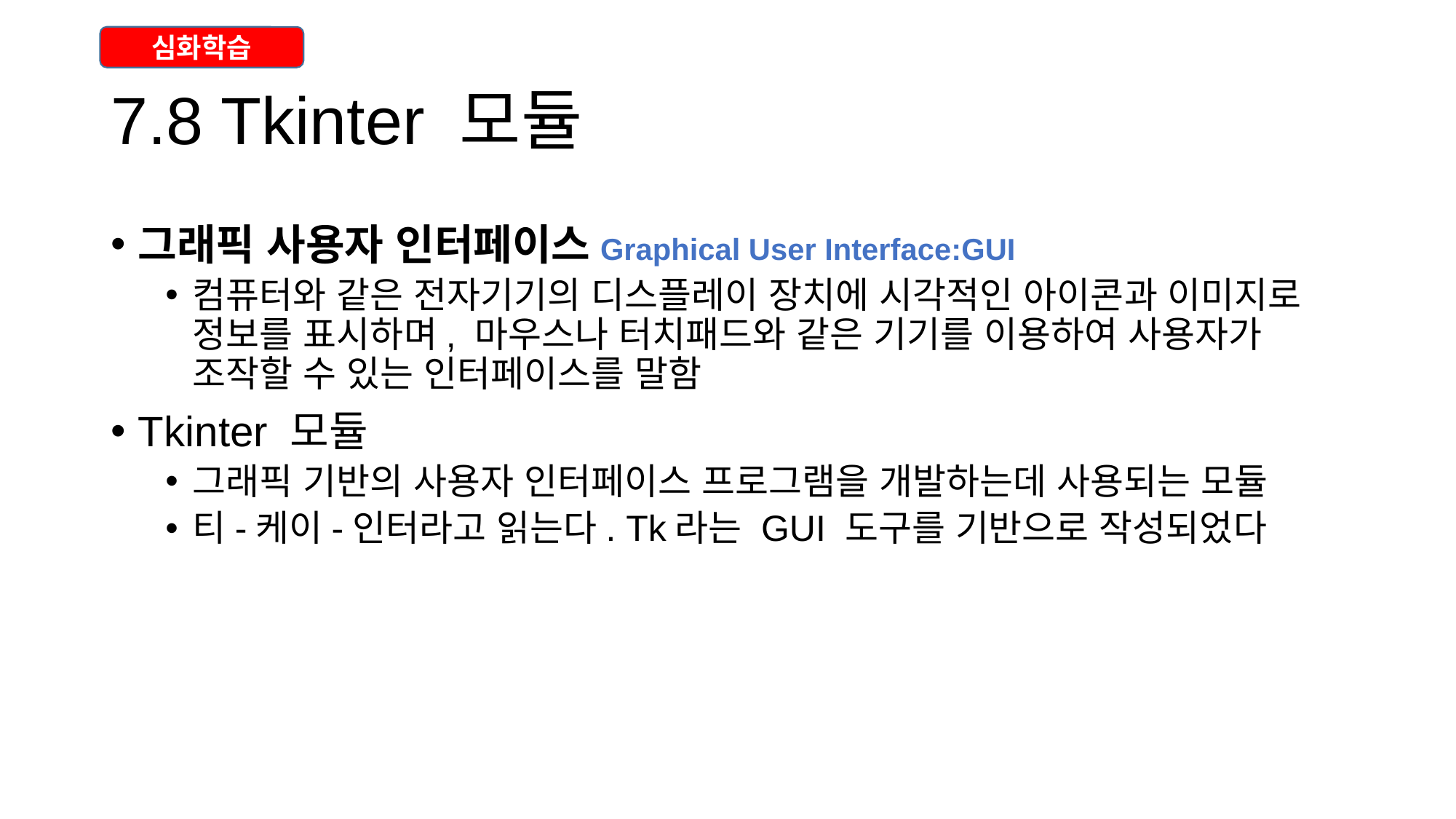

심화학습
# 7.8 Tkinter 모듈
그래픽 사용자 인터페이스Graphical User Interface:GUI
컴퓨터와 같은 전자기기의 디스플레이 장치에 시각적인 아이콘과 이미지로 정보를 표시하며, 마우스나 터치패드와 같은 기기를 이용하여 사용자가 조작할 수 있는 인터페이스를 말함
Tkinter 모듈
그래픽 기반의 사용자 인터페이스 프로그램을 개발하는데 사용되는 모듈
티-케이-인터라고 읽는다. Tk라는 GUI 도구를 기반으로 작성되었다